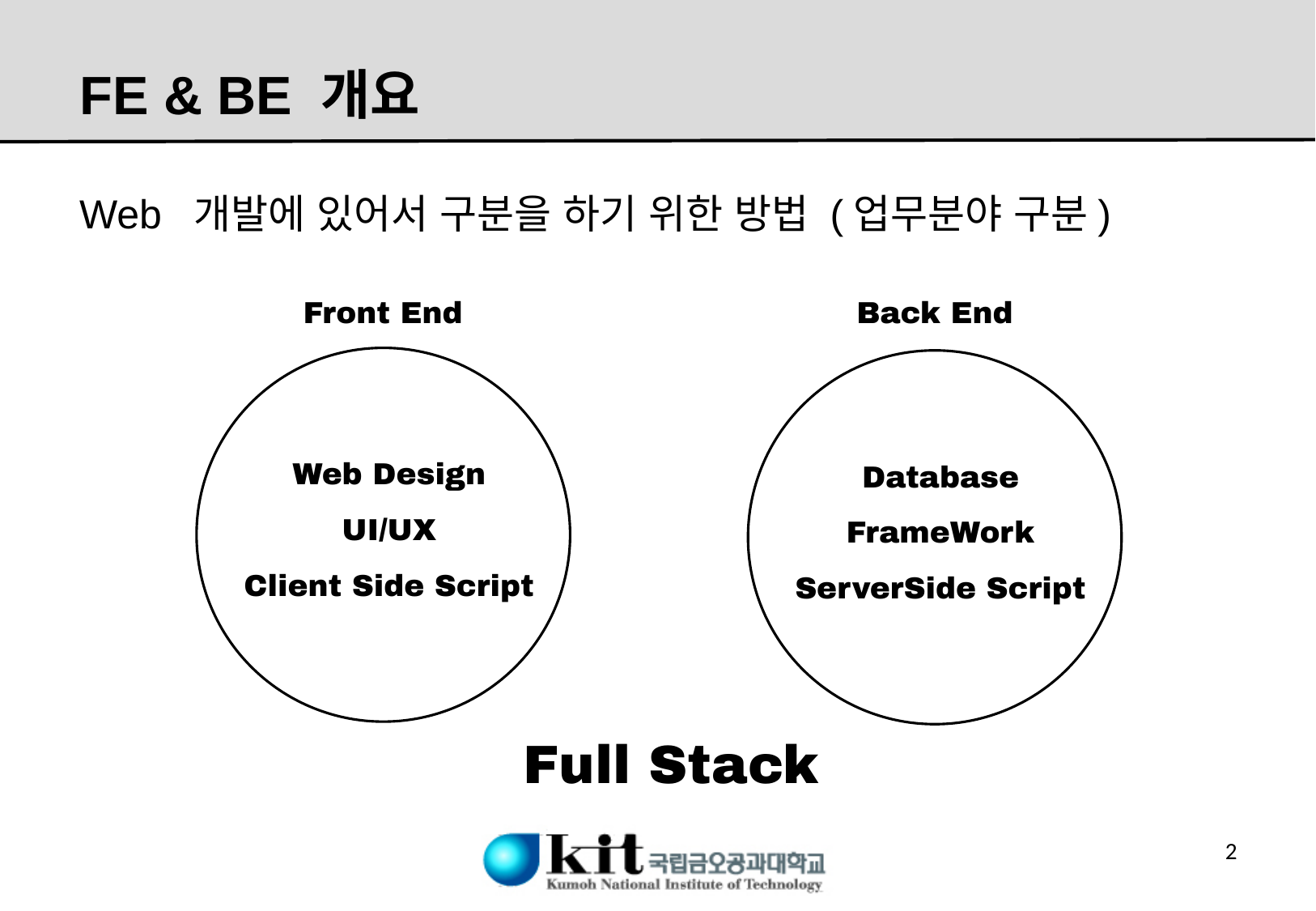

# FE & BE 개요
Web  개발에 있어서 구분을 하기 위한 방법 (업무분야 구분)
Front End
Back End

Web Design
Database
UI/UX
FrameWork
Client Side Script
ServerSide Script
Full Stack
2